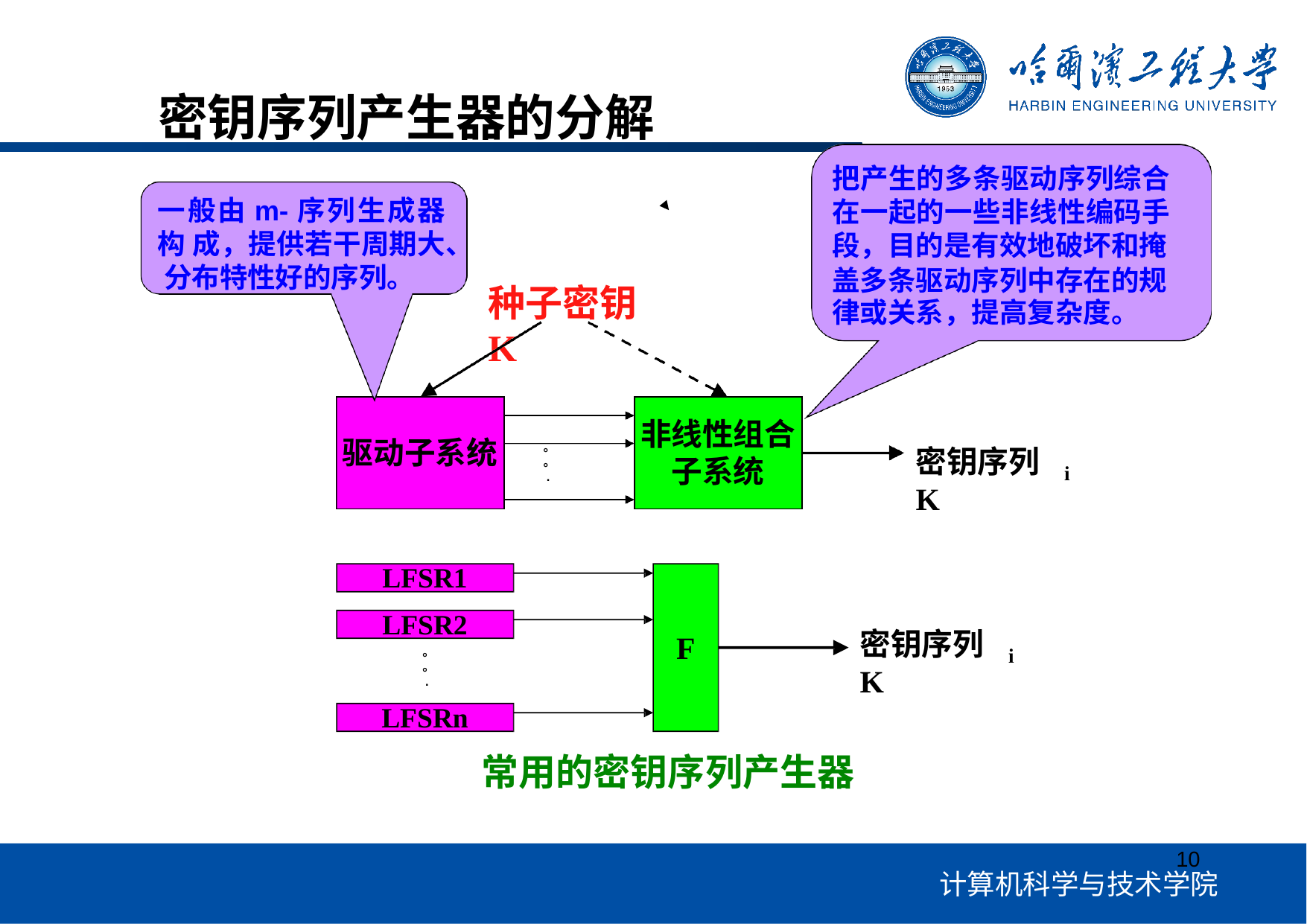

密钥序列产生器的分解

把产生的多条驱动序列综合 在一起的一些非线性编码手 段，目的是有效地破坏和掩
一般由m-序列生成器构 成，提供若干周期大、 分布特性好的序列。

盖多条驱动序列中存在的规 律或关系，提高复杂度。
种子密钥K
非线性组合 子系统
驱动子系统
。
。
.
密钥序列K
i
LFSR1

LFSR2

密钥序列K
F

i
。
。
.
LFSRn

常用的密钥序列产生器
10